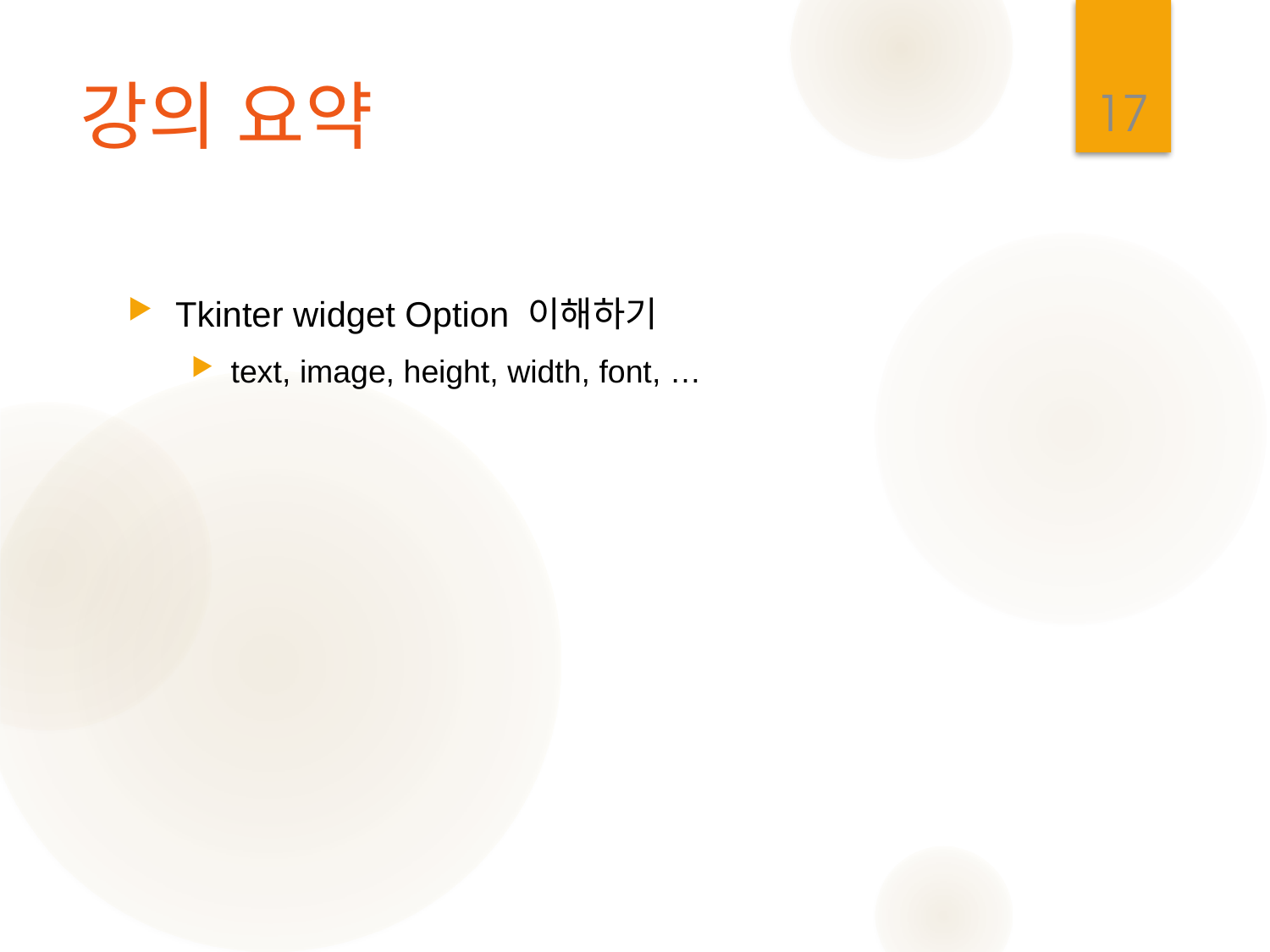

17
# 강의 요약
Tkinter widget Option 이해하기
text, image, height, width, font, …